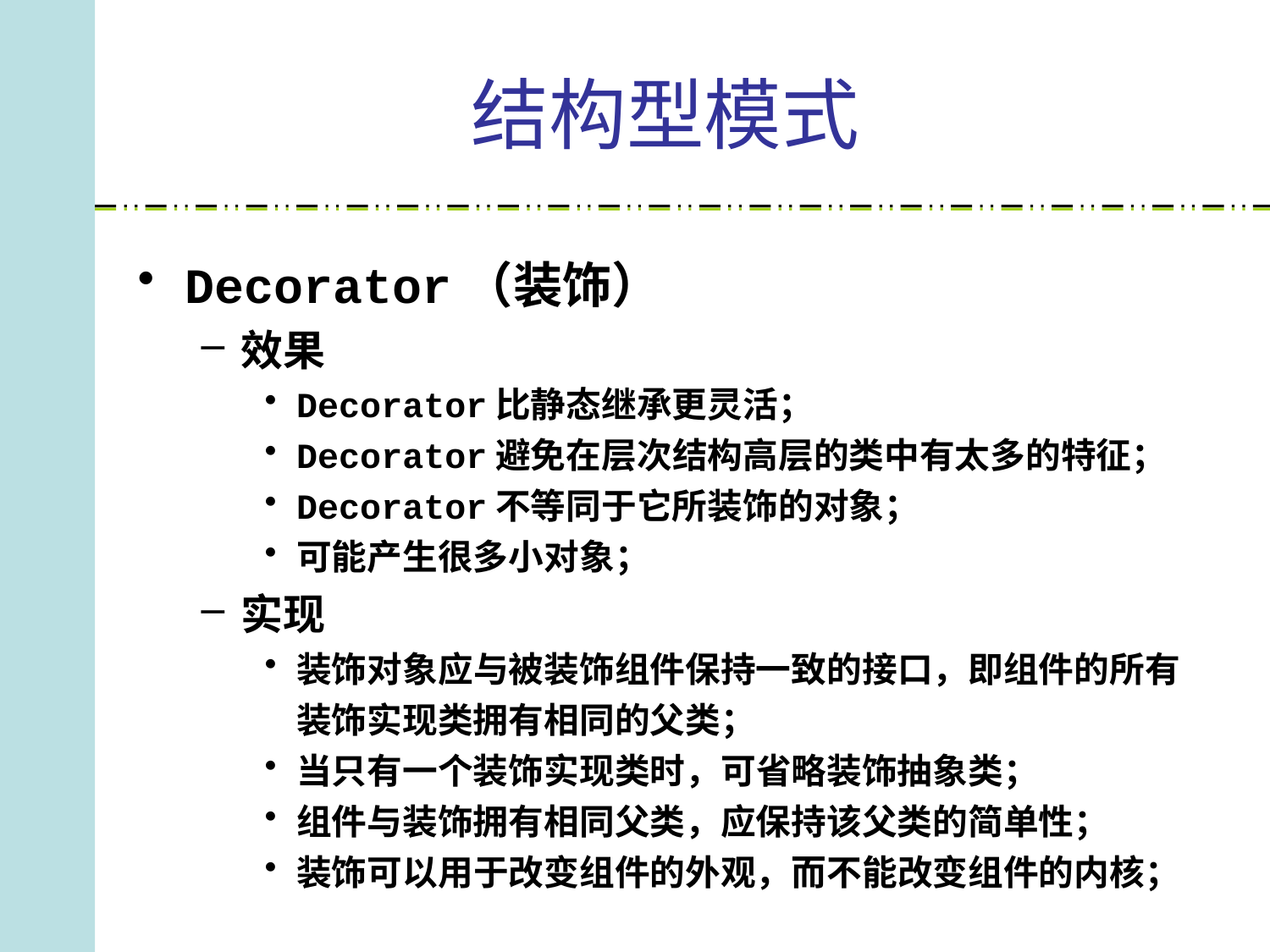

# 结构型模式
Decorator（装饰）
效果
Decorator比静态继承更灵活；
Decorator避免在层次结构高层的类中有太多的特征；
Decorator不等同于它所装饰的对象；
可能产生很多小对象；
实现
装饰对象应与被装饰组件保持一致的接口，即组件的所有装饰实现类拥有相同的父类；
当只有一个装饰实现类时，可省略装饰抽象类；
组件与装饰拥有相同父类，应保持该父类的简单性；
装饰可以用于改变组件的外观，而不能改变组件的内核；